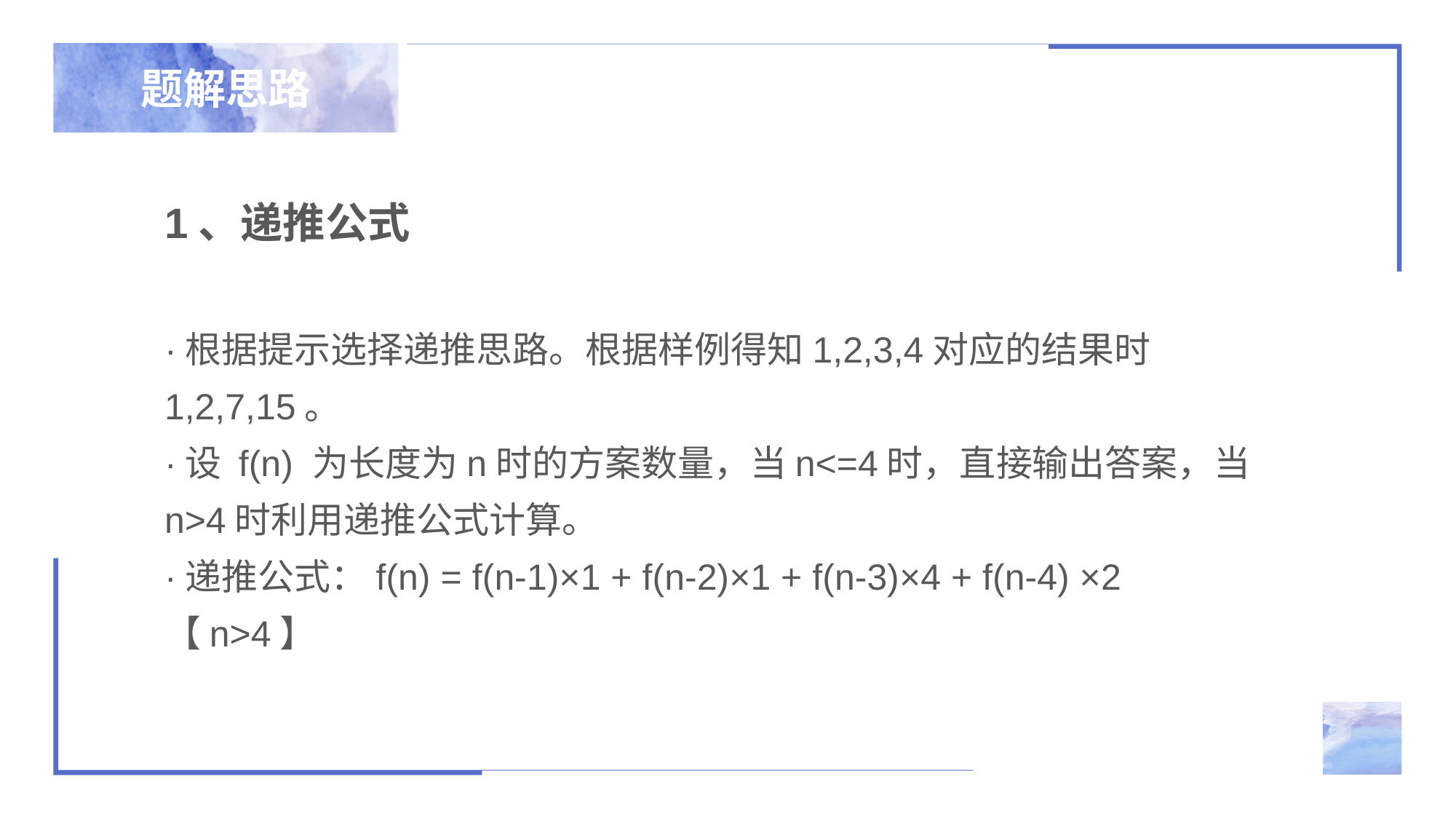

题解思路

1、递推公式

·根据提示选择递推思路。根据样例得知1,2,3,4对应的结果时1,2,7,15。
·设 f(n) 为长度为n时的方案数量，当n<=4时，直接输出答案，当n>4时利用递推公式计算。
·递推公式：f(n) = f(n-1)×1 + f(n-2)×1 + f(n-3)×4 + f(n-4) ×2 【n>4】